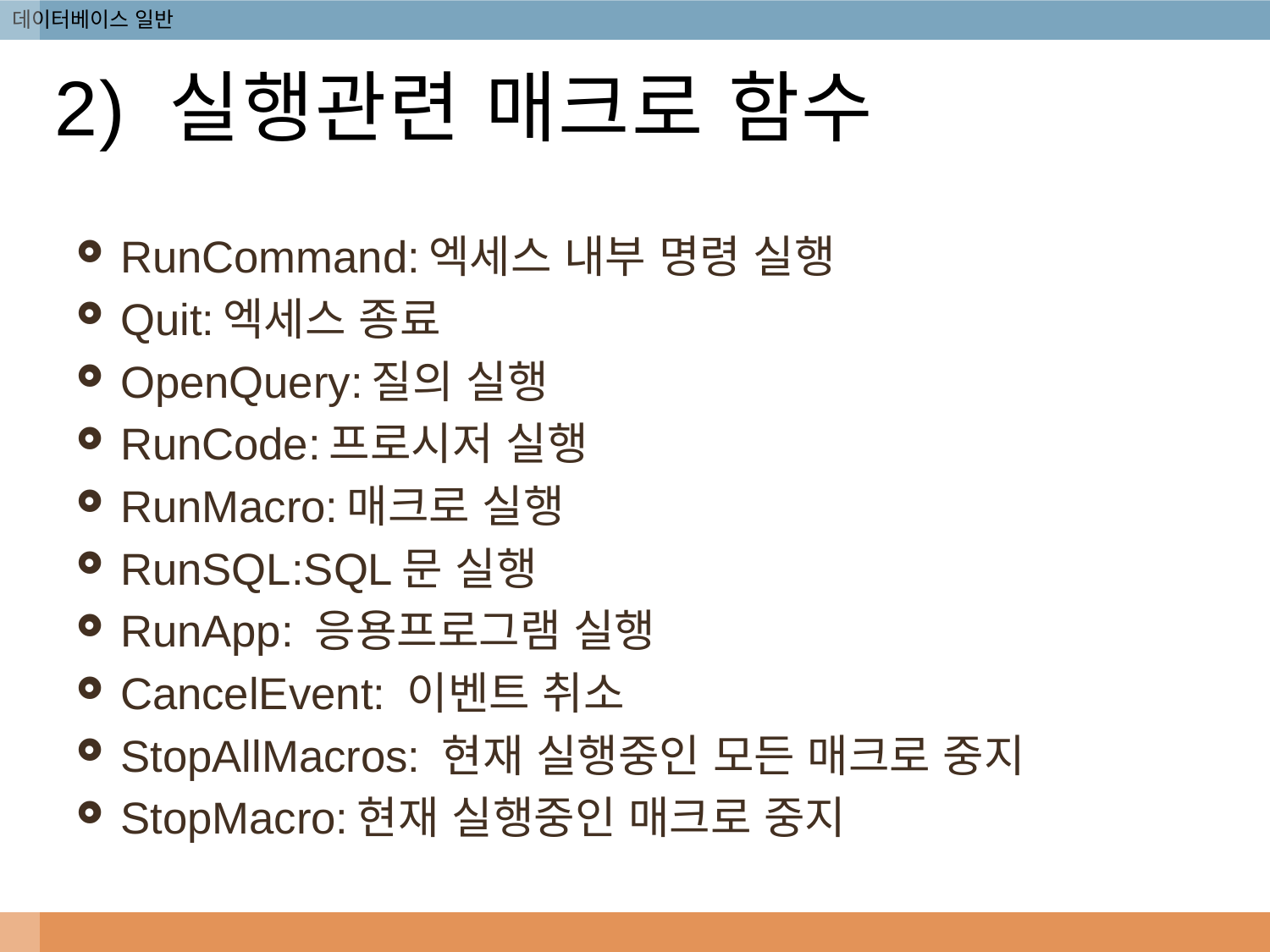

# 2) 실행관련 매크로 함수
RunCommand:엑세스 내부 명령 실행
Quit:엑세스 종료
OpenQuery:질의 실행
RunCode:프로시저 실행
RunMacro:매크로 실행
RunSQL:SQL문 실행
RunApp: 응용프로그램 실행
CancelEvent: 이벤트 취소
StopAllMacros: 현재 실행중인 모든 매크로 중지
StopMacro:현재 실행중인 매크로 중지